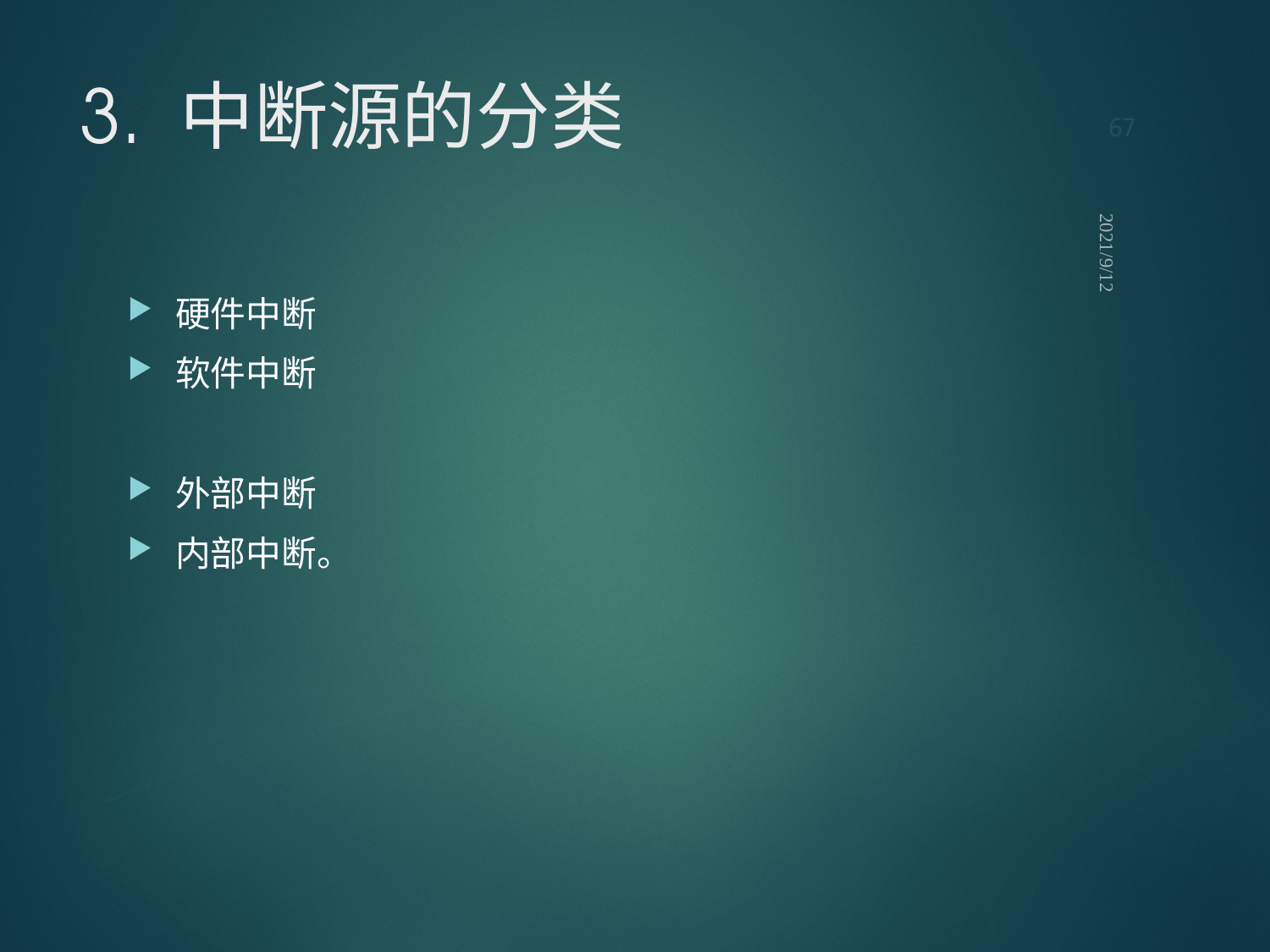

67
# 3. 中断源的分类
2021/9/12
硬件中断
软件中断

外部中断
内部中断。